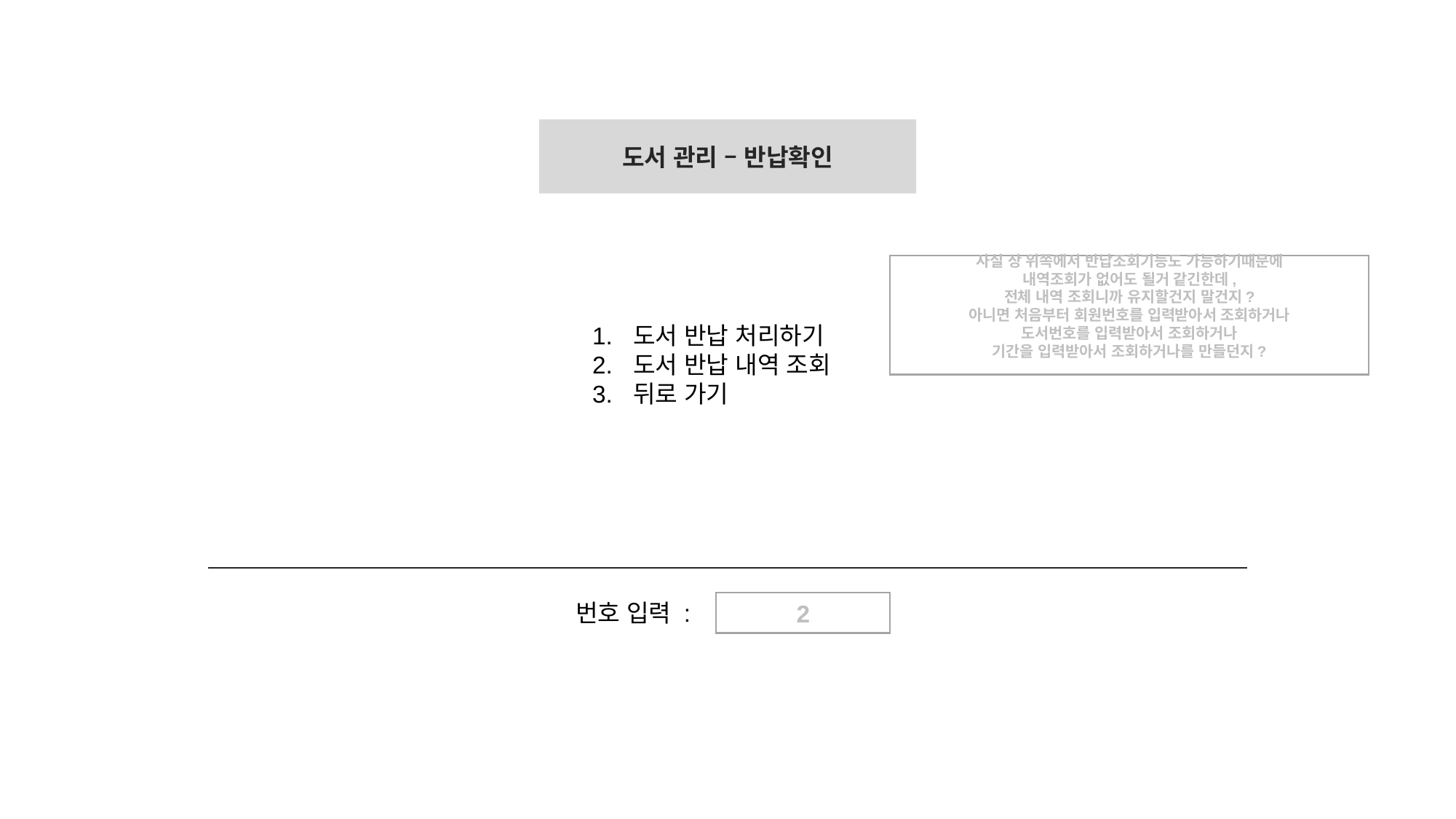

도서 관리 – 반납확인
사실 상 위쪽에서 반납조회기능도 가능하기때문에
내역조회가 없어도 될거 같긴한데,
전체 내역 조회니까 유지할건지 말건지?
아니면 처음부터 회원번호를 입력받아서 조회하거나
도서번호를 입력받아서 조회하거나
기간을 입력받아서 조회하거나를 만들던지?

도서 반납 처리하기
도서 반납 내역 조회
뒤로 가기
번호 입력 :
2